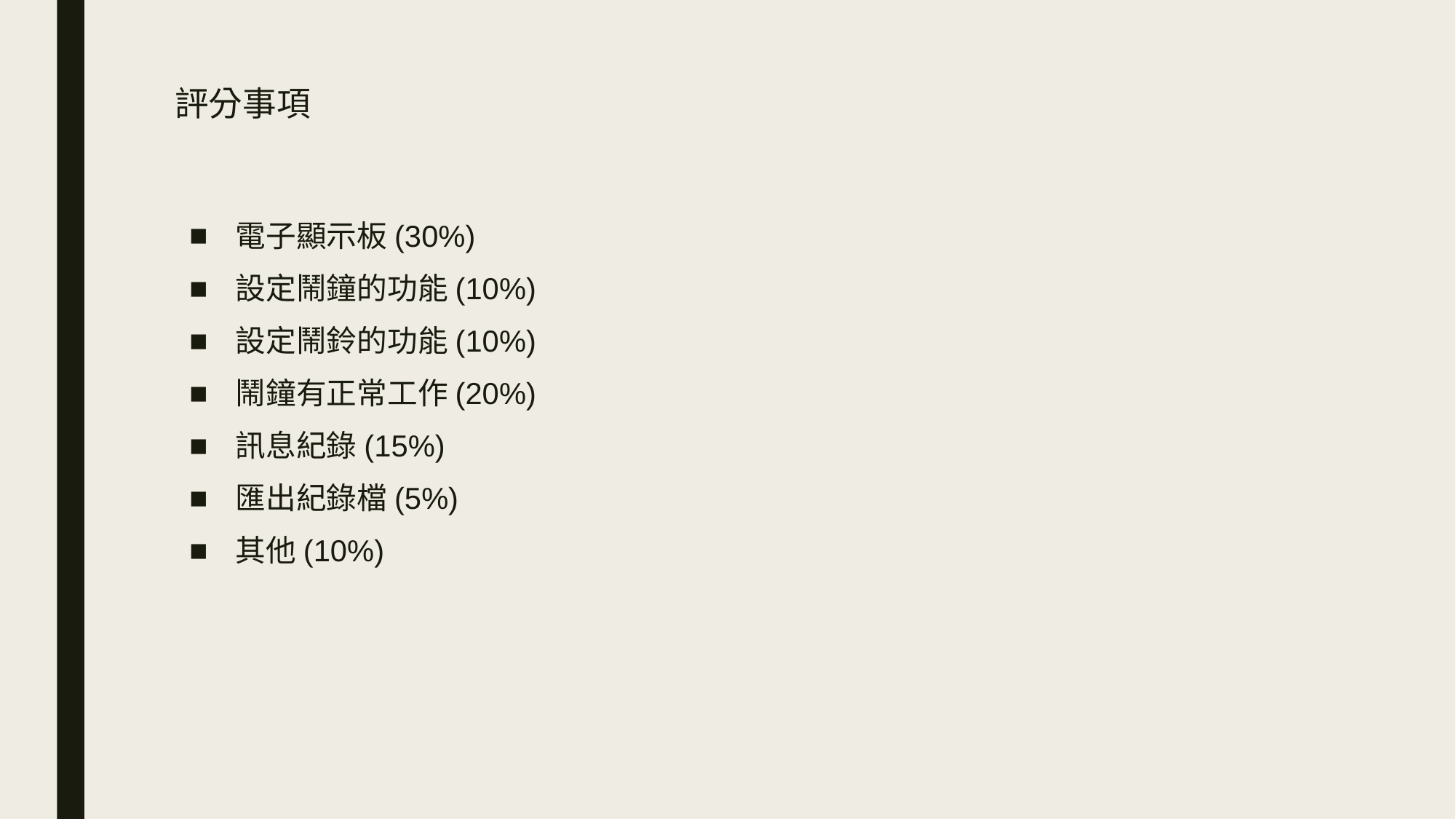

# 評分事項
電子顯示板(30%)
設定鬧鐘的功能(10%)
設定鬧鈴的功能(10%)
鬧鐘有正常工作(20%)
訊息紀錄(15%)
匯出紀錄檔(5%)
其他(10%)